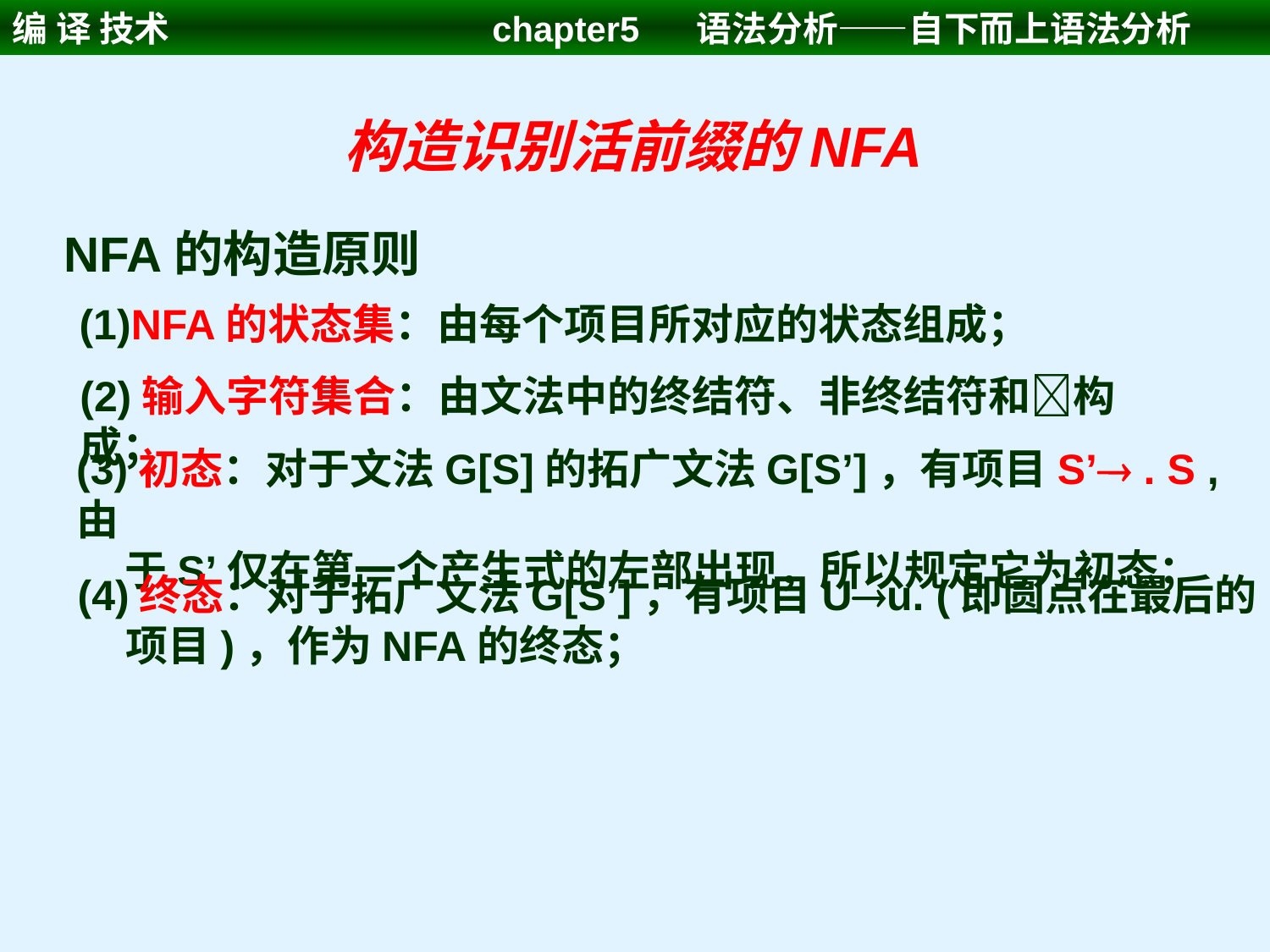

构造识别活前缀的NFA
NFA的构造原则
(1)NFA的状态集：由每个项目所对应的状态组成；
(2)输入字符集合：由文法中的终结符、非终结符和ε构成；
(3)初态：对于文法G[S]的拓广文法G[S’]，有项目S’→ . S ,由
    于S’仅在第一个产生式的左部出现，所以规定它为初态；
(4)终态：对于拓广文法G[S’]，有项目U→u. (即圆点在最后的
    项目)，作为NFA的终态；